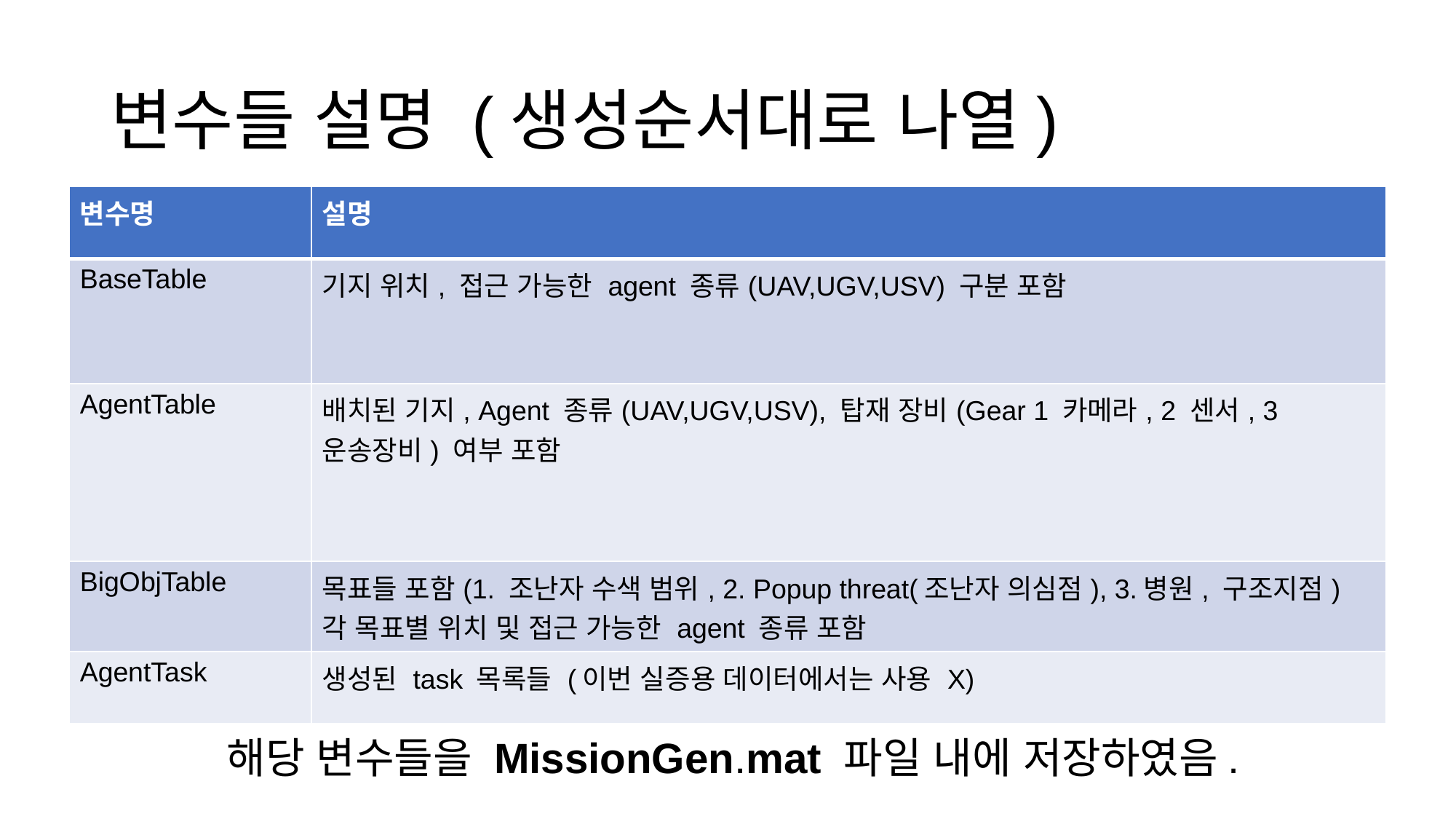

# 변수들 설명 (생성순서대로 나열)
| 변수명 | 설명 |
| --- | --- |
| BaseTable | 기지 위치, 접근 가능한 agent 종류(UAV,UGV,USV) 구분 포함 |
| AgentTable | 배치된 기지, Agent 종류(UAV,UGV,USV), 탑재 장비(Gear 1 카메라, 2 센서, 3 운송장비) 여부 포함 |
| BigObjTable | 목표들 포함(1. 조난자 수색 범위, 2. Popup threat(조난자 의심점), 3.병원, 구조지점) 각 목표별 위치 및 접근 가능한 agent 종류 포함 |
| AgentTask | 생성된 task 목록들 (이번 실증용 데이터에서는 사용 X) |
해당 변수들을 MissionGen.mat 파일 내에 저장하였음.